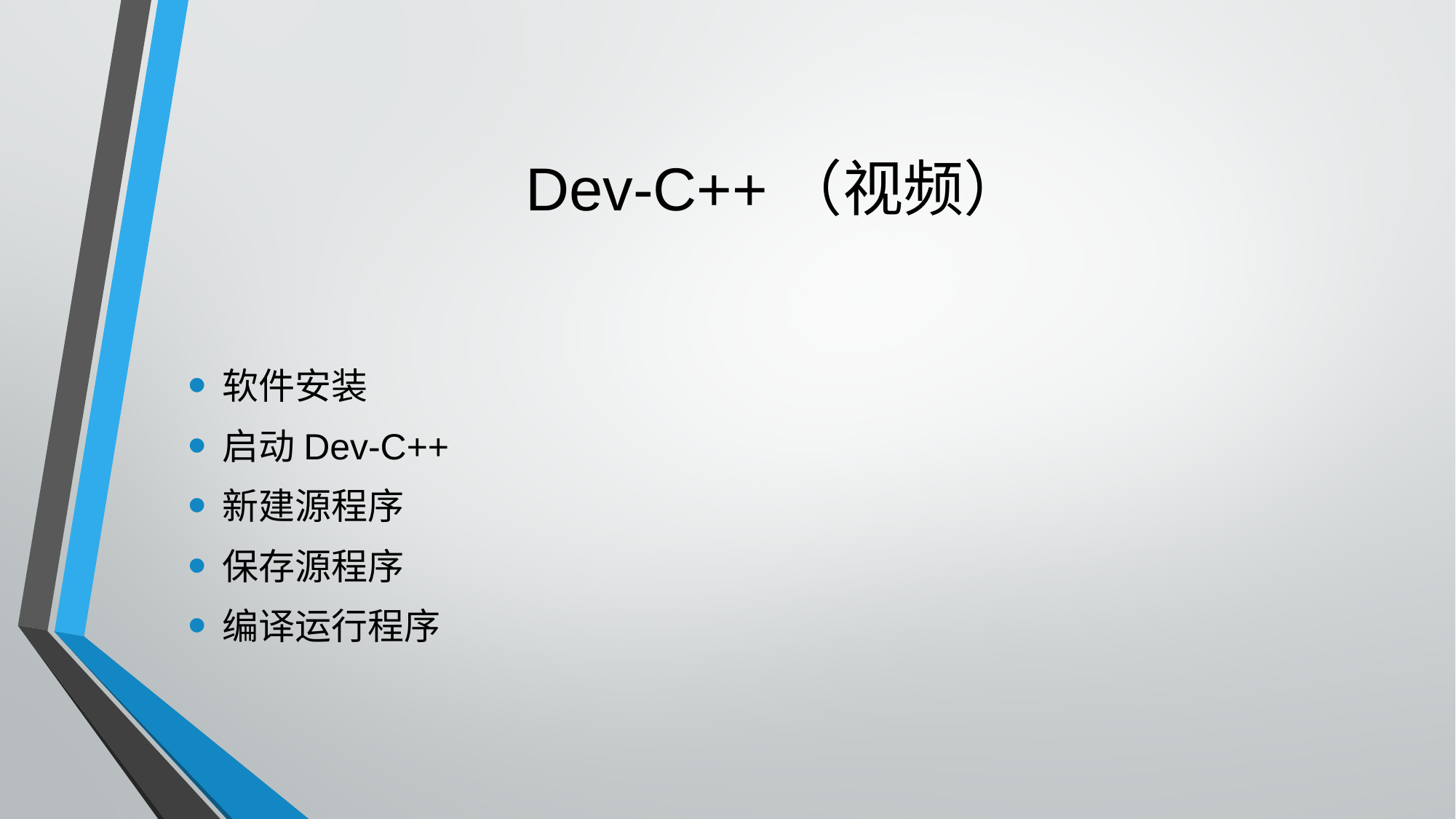

# Dev-C++（视频）
软件安装
启动Dev-C++
新建源程序
保存源程序
编译运行程序